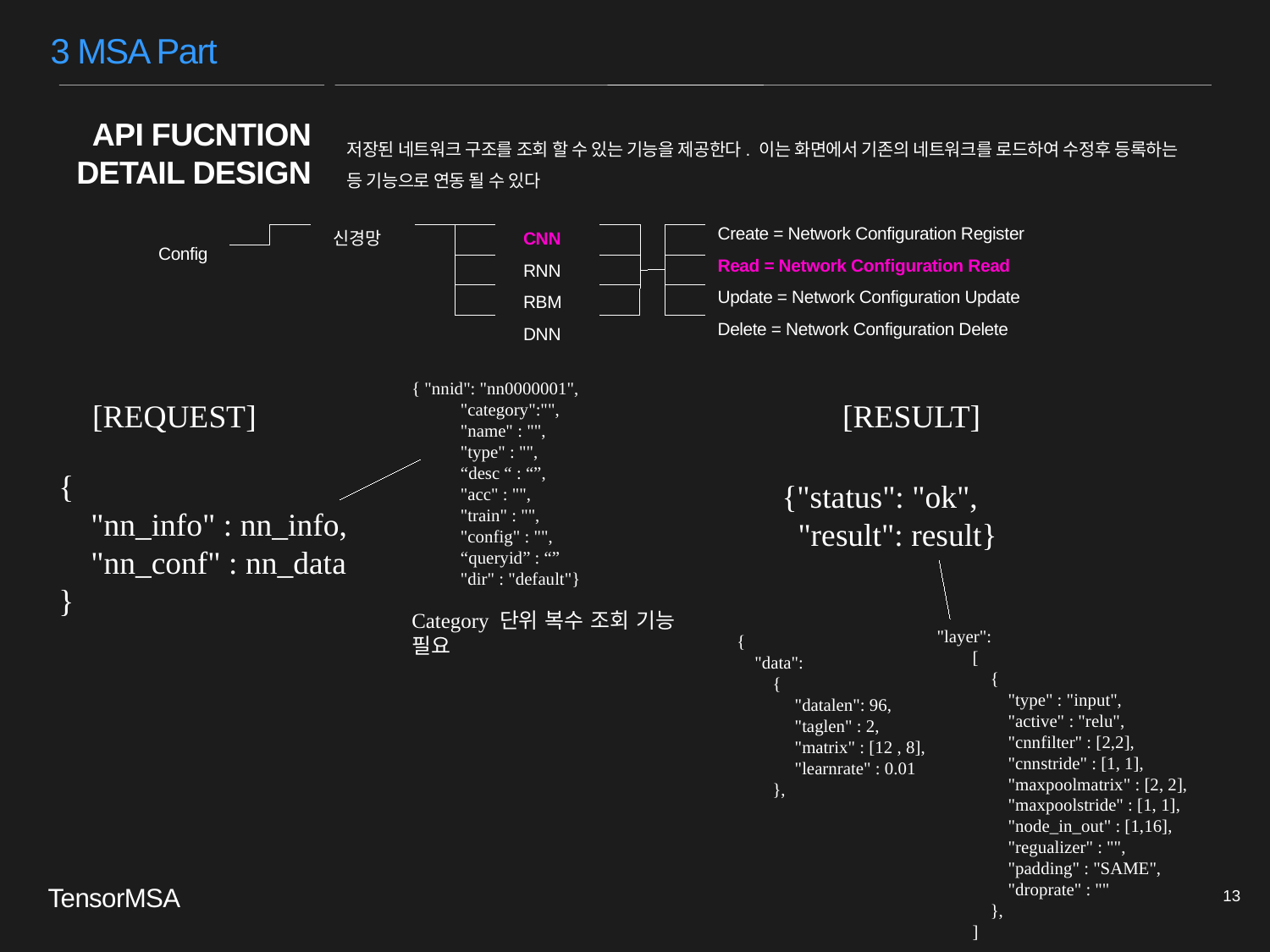

3 MSA Part

API FUCNTION
DETAIL DESIGN
저장된 네트워크 구조를 조회 할 수 있는 기능을 제공한다. 이는 화면에서 기존의 네트워크를 로드하여 수정후 등록하는 등 기능으로 연동 될 수 있다
Create = Network Configuration Register
Read = Network Configuration Read
Update = Network Configuration Update
Delete = Network Configuration Delete

신경망
CNN
RNN
RBM
DNN

Config

{ "nnid": "nn0000001",
           "category":"",
           "name" : "",
           "type" : "",
           “desc “ : “”,
           "acc" : "",
           "train" : "",
           "config" : "",
           “queryid” : “”
           "dir" : "default"}
[REQUEST]
[RESULT]
                        {
                            "nn_info" : nn_info,
                            "nn_conf" : nn_data
                        }

{"status": "ok",
  "result": result}

Category 단위 복수 조회 기능 필요
"layer":
        [
            {
                "type" : "input",
                "active" : "relu",
                "cnnfilter" : [2,2],
                "cnnstride" : [1, 1],
                "maxpoolmatrix" : [2, 2],
                "maxpoolstride" : [1, 1],
                "node_in_out" : [1,16],
                "regualizer" : "",
                "padding" : "SAME",
                "droprate" : ""
            },
        ]
{
    "data":
        {
             "datalen": 96,
             "taglen" : 2,
             "matrix" : [12 , 8],
             "learnrate" : 0.01
        },

TensorMSA
13